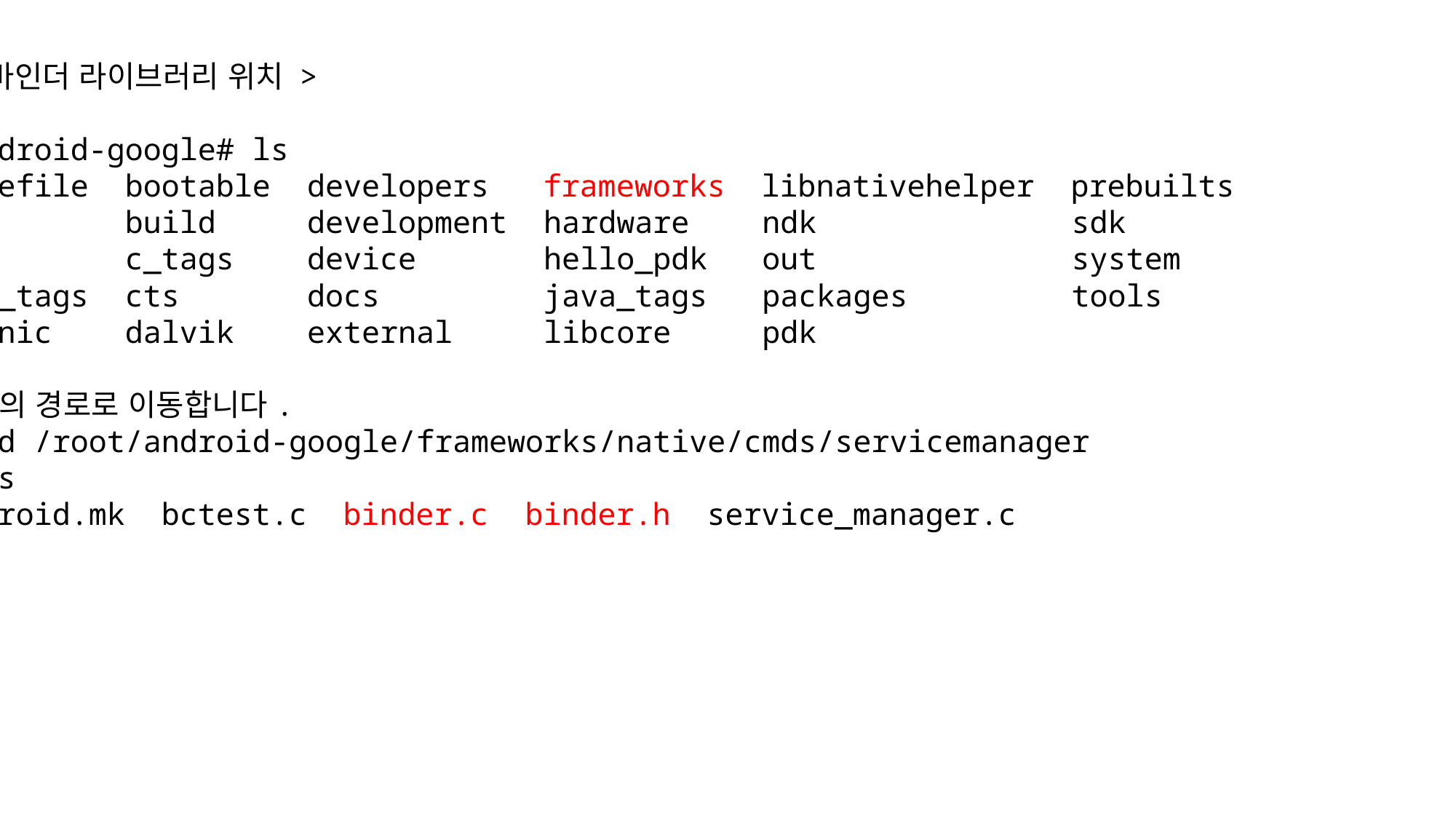

< 바인더 라이브러리 위치 >

/android-google# ls
Makefile  bootable  developers   frameworks  libnativehelper  prebuilts
abi       build     development  hardware    ndk              sdk
art       c_tags    device       hello_pdk   out              system
asm_tags  cts       docs         java_tags   packages         tools
bionic    dalvik    external     libcore     pdk

다음의 경로로 이동합니다.
# cd /root/android-google/frameworks/native/cmds/servicemanager
# ls
Android.mk  bctest.c  binder.c  binder.h  service_manager.c